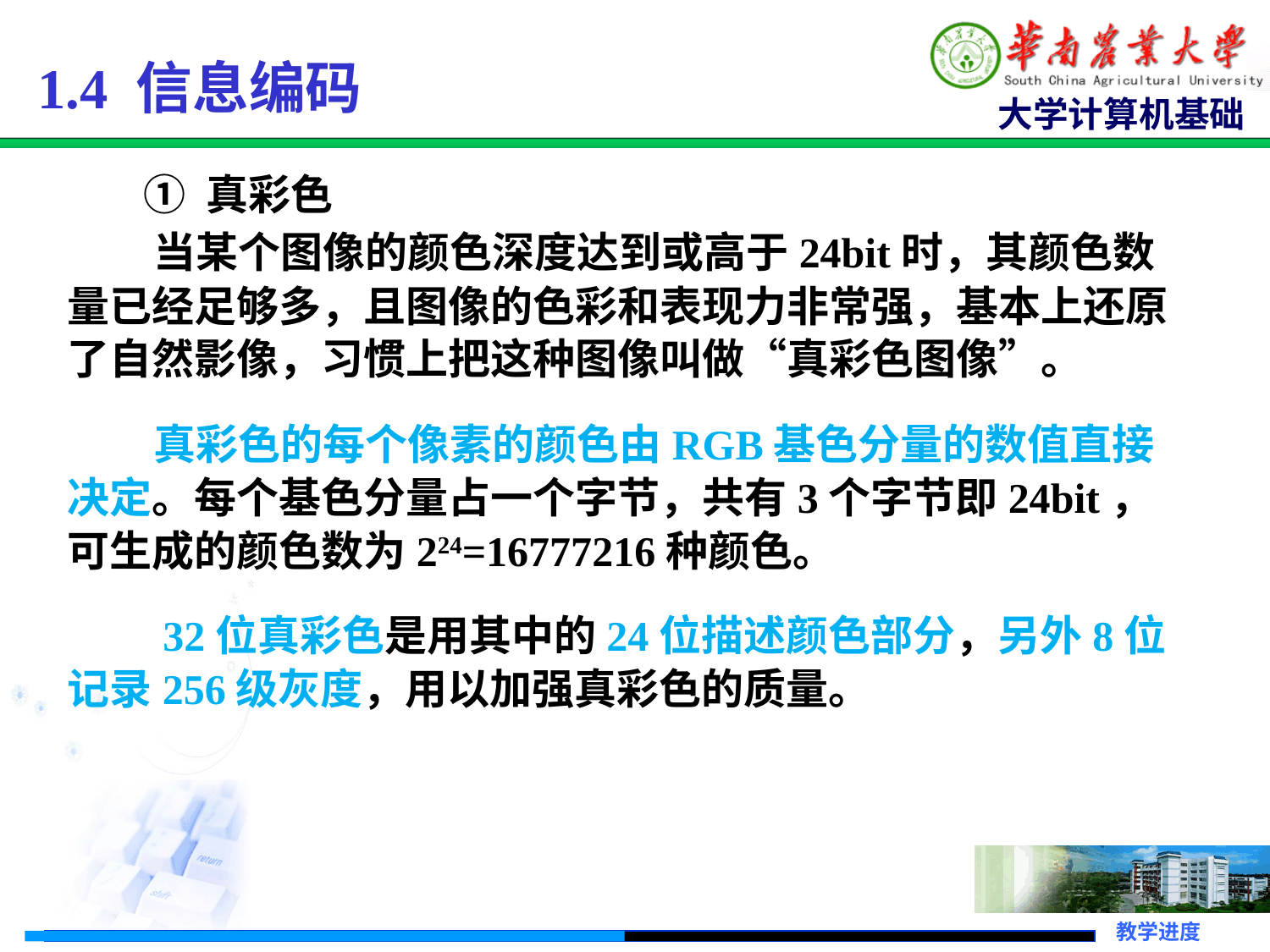

1.4 信息编码
        ① 真彩色
        当某个图像的颜色深度达到或高于24bit时，其颜色数量已经足够多，且图像的色彩和表现力非常强，基本上还原了自然影像，习惯上把这种图像叫做“真彩色图像”。
        真彩色的每个像素的颜色由RGB基色分量的数值直接决定。每个基色分量占一个字节，共有3个字节即24bit，可生成的颜色数为224=16777216种颜色。
         32位真彩色是用其中的24位描述颜色部分，另外8位记录256级灰度，用以加强真彩色的质量。